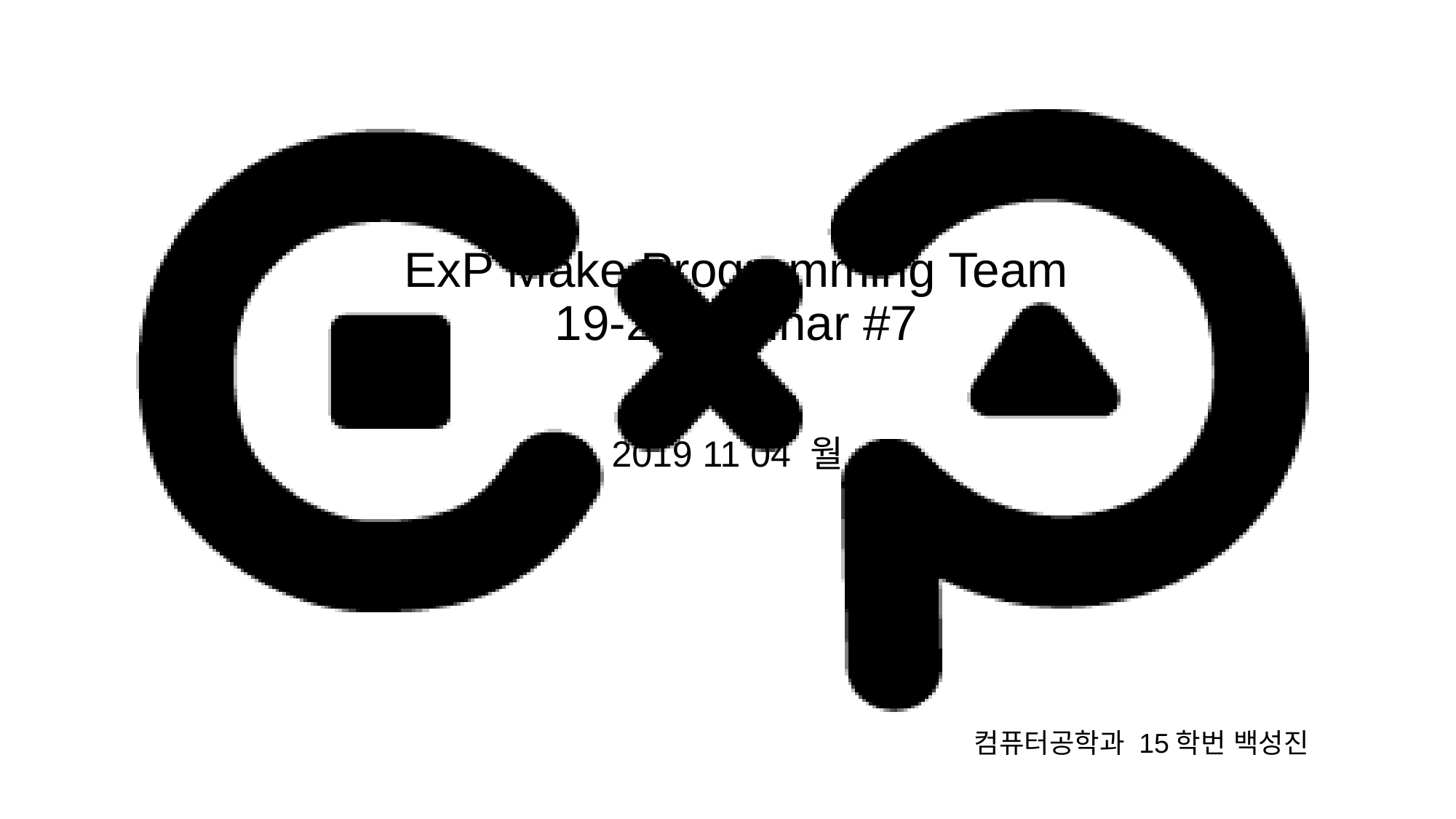

# ExP Make Programming Team 19-2 Seminar #7
2019 11 04 월

컴퓨터공학과 15학번 백성진